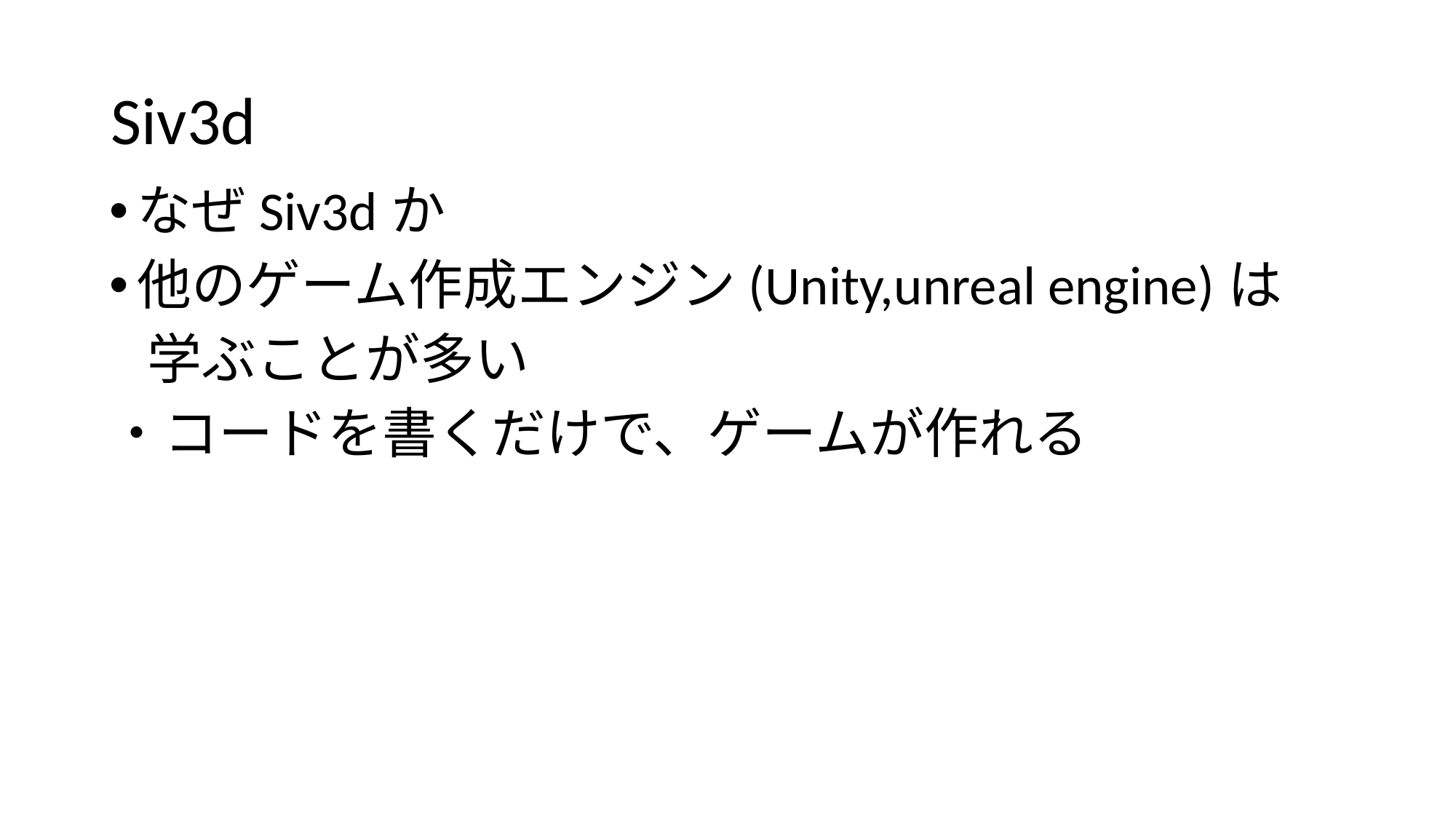

# Siv3d
なぜSiv3dか
他のゲーム作成エンジン(Unity,unreal engine)は
  学ぶことが多い
・コードを書くだけで、ゲームが作れる